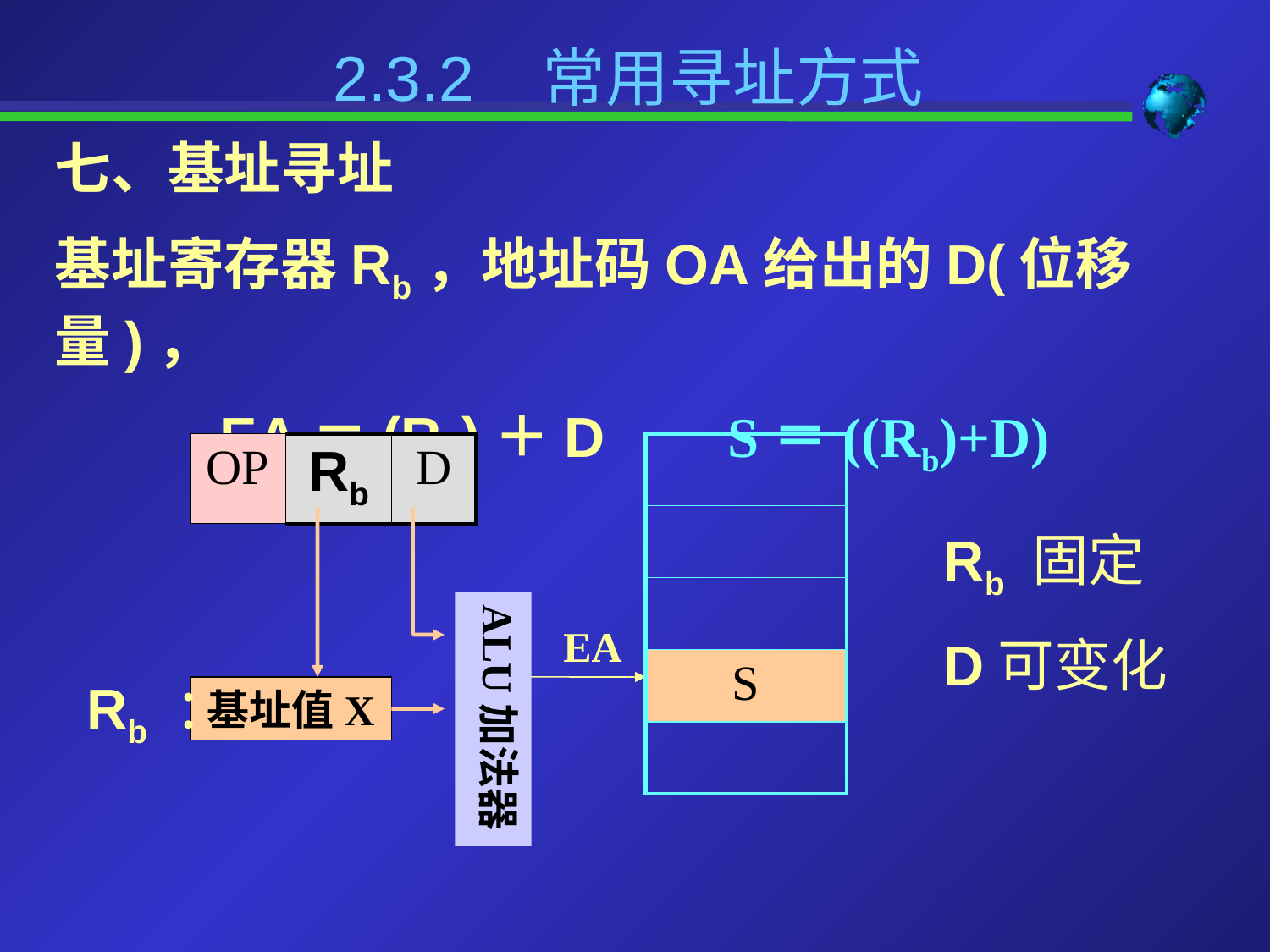

2.3.2   常用寻址方式
七、基址寻址
基址寄存器Rb，地址码OA给出的D(位移量)，
EA＝(Rb)＋D	S＝((Rb)+D)
| OP | Rb | D |
| --- | --- | --- |
|  |
| --- |
|  |
|  |
| S |
|  |

Rb 固定
D可变化
ALU加法器
EA

Rb ：
基址值X

25